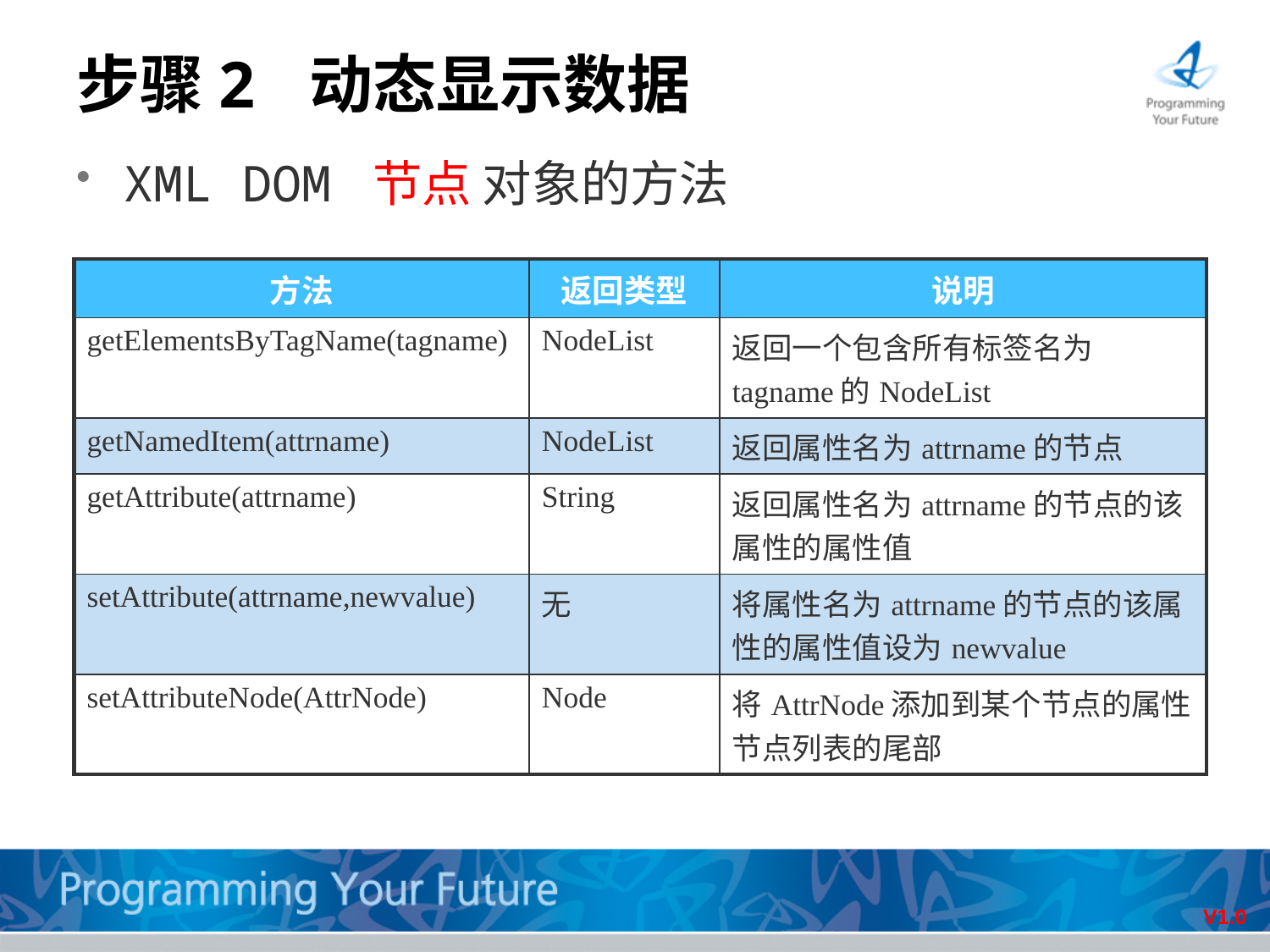

# 步骤2 动态显示数据
XML DOM 节点 对象的方法

| 方法 | 返回类型 | 说明 |
| --- | --- | --- |
| getElementsByTagName(tagname) | NodeList | 返回一个包含所有标签名为tagname的NodeList |
| getNamedItem(attrname) | NodeList | 返回属性名为attrname的节点 |
| getAttribute(attrname) | String | 返回属性名为attrname的节点的该属性的属性值 |
| setAttribute(attrname,newvalue) | 无 | 将属性名为attrname的节点的该属性的属性值设为newvalue |
| setAttributeNode(AttrNode) | Node | 将AttrNode添加到某个节点的属性节点列表的尾部 |